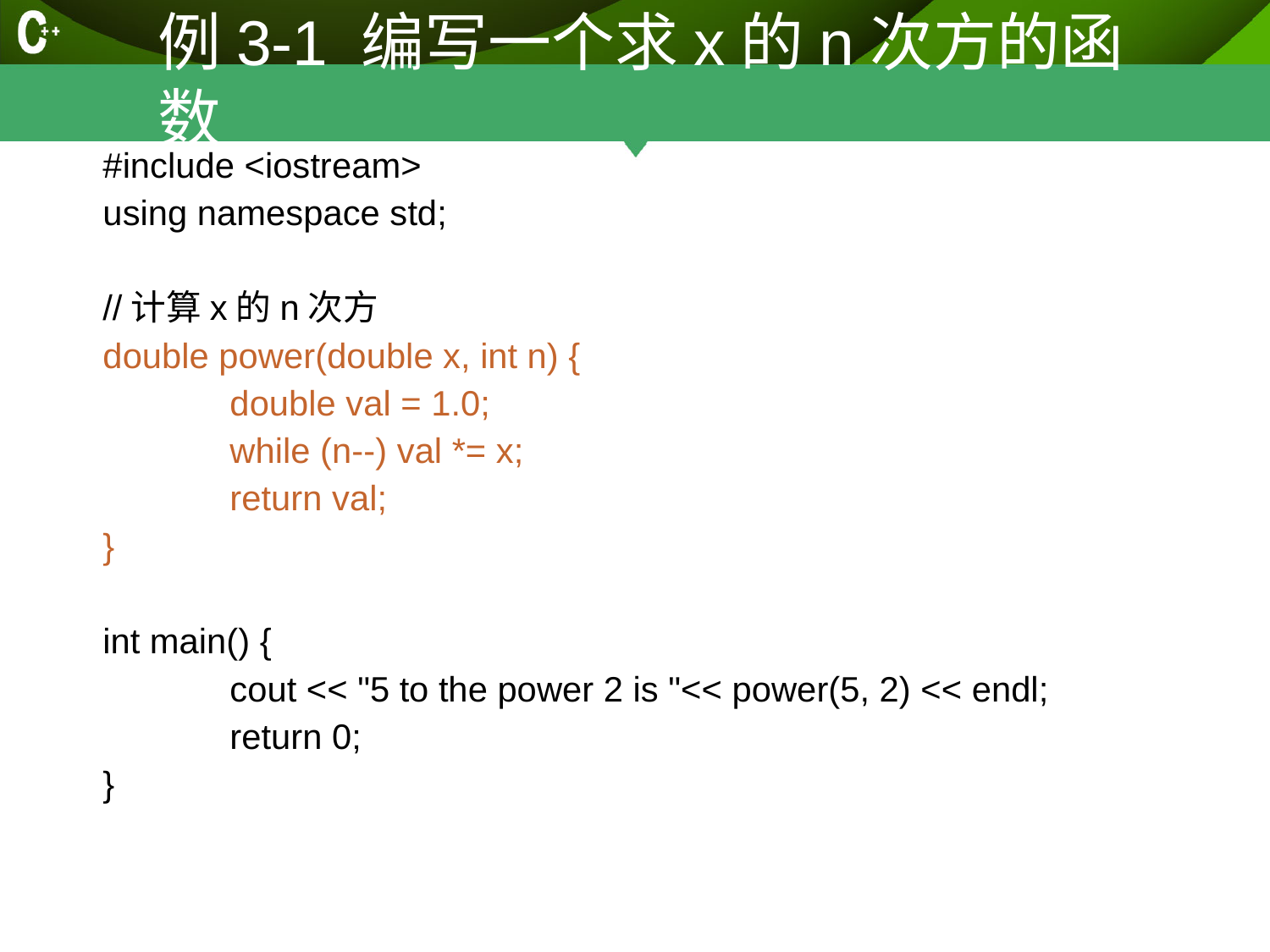

# 例3-1 编写一个求x的n次方的函数
#include <iostream>
using namespace std;

//计算x的n次方
double power(double x, int n) {
	double val = 1.0;
	while (n--) val *= x;
	return val;
}

int main() {
	cout << "5 to the power 2 is "<< power(5, 2) << endl;
	return 0;
}